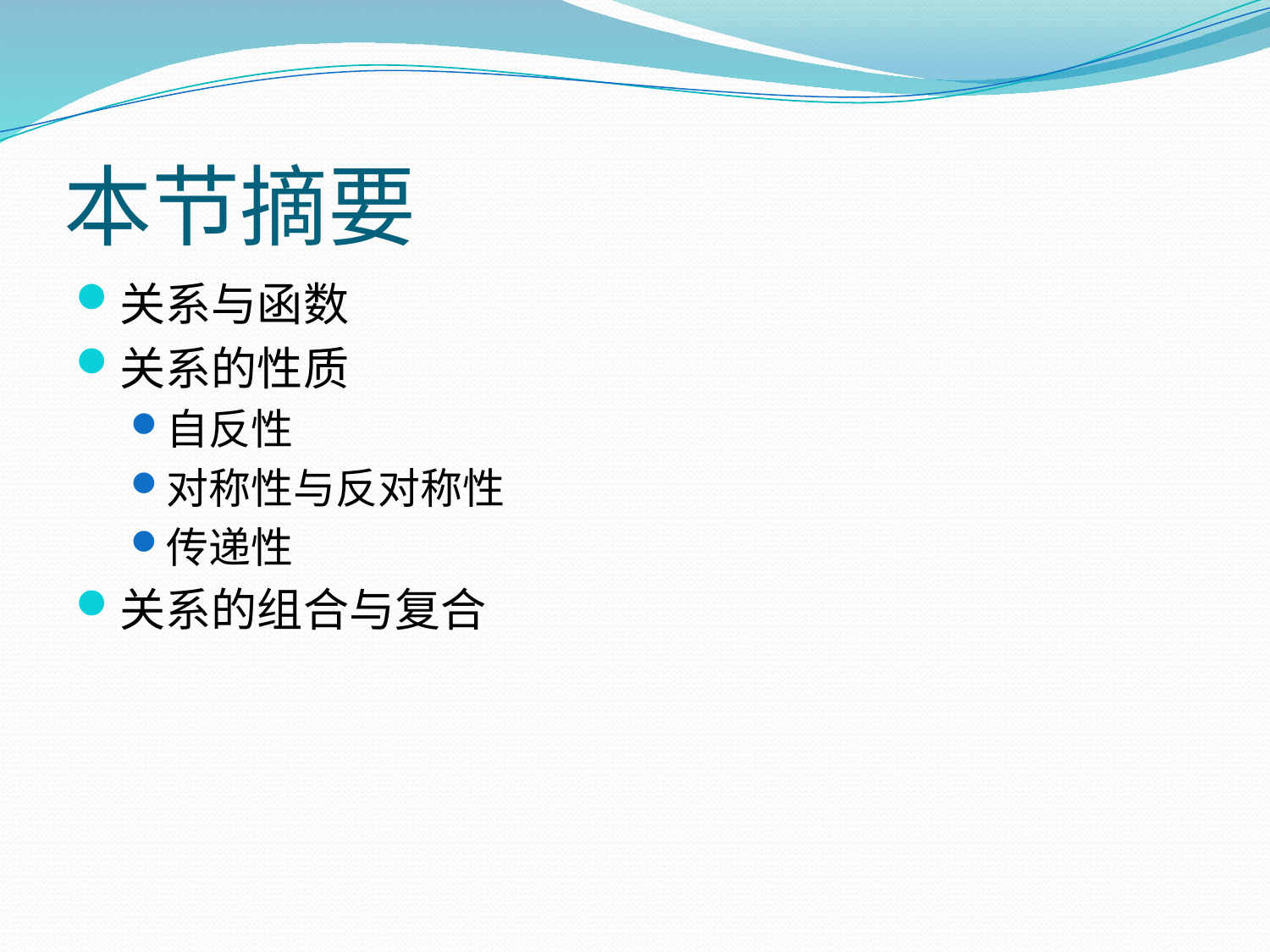

# 本节摘要
关系与函数
关系的性质
自反性
对称性与反对称性
传递性
关系的组合与复合